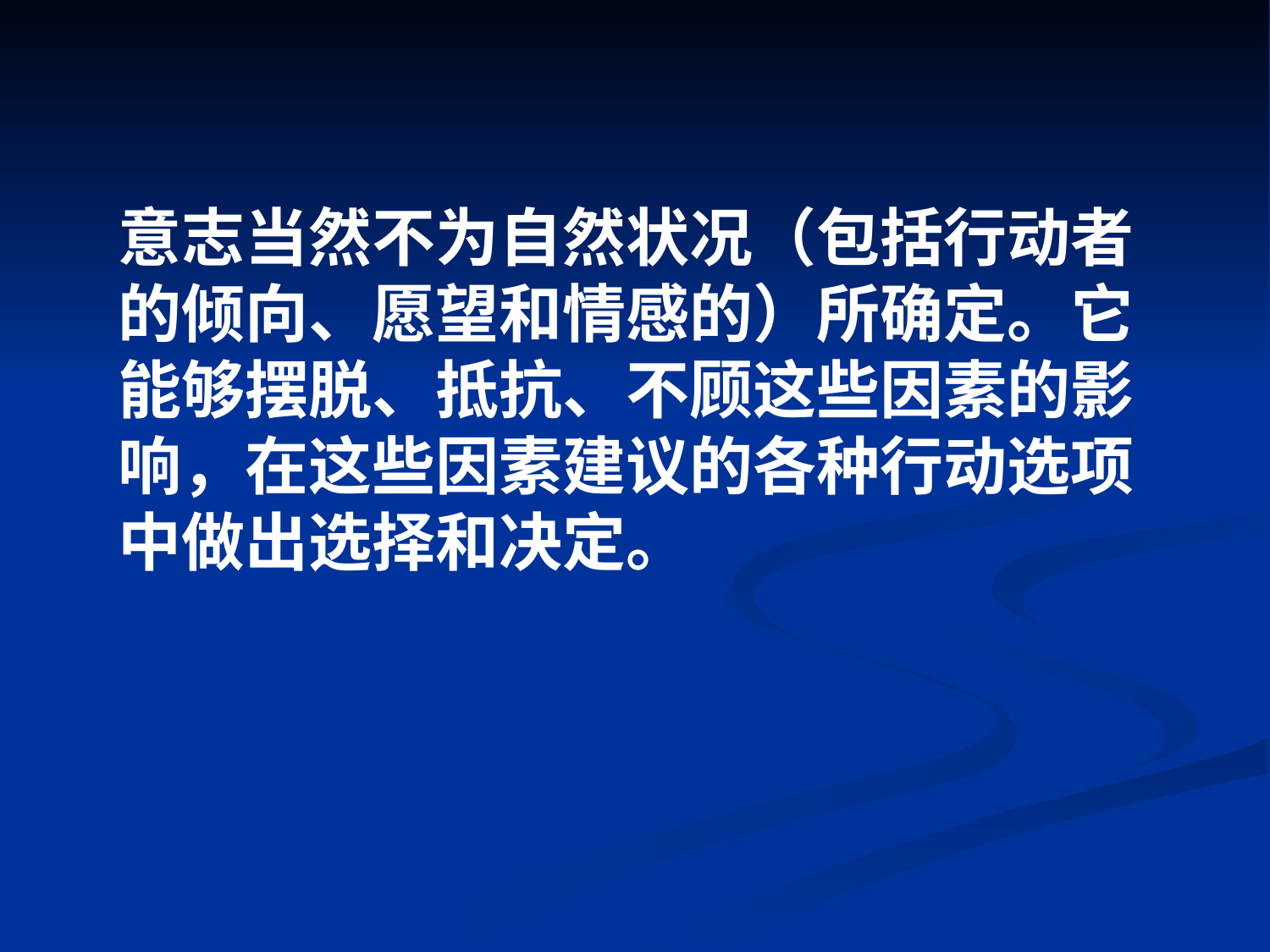

意志当然不为自然状况（包括行动者的倾向、愿望和情感的）所确定。它能够摆脱、抵抗、不顾这些因素的影响，在这些因素建议的各种行动选项中做出选择和决定。